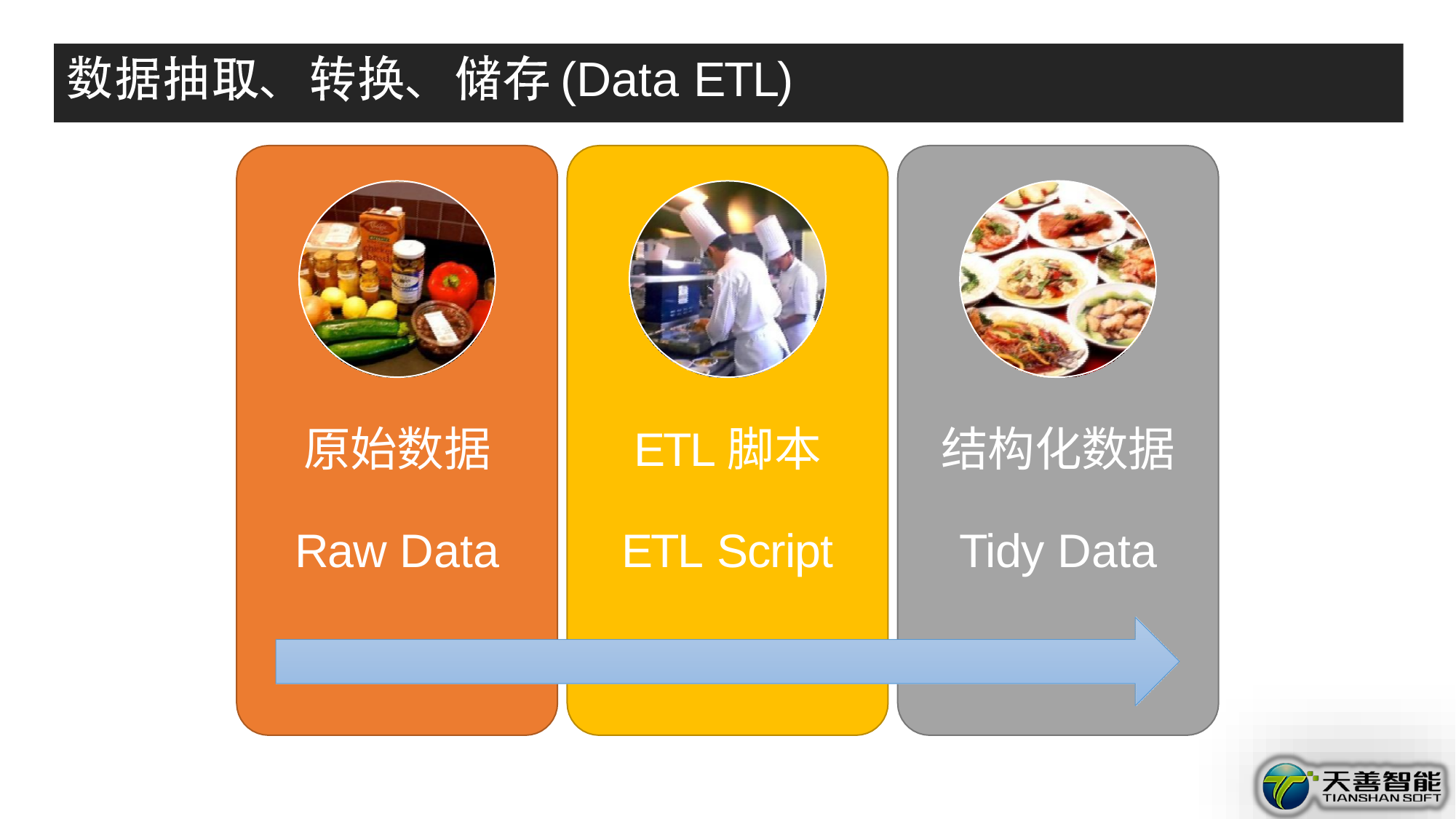

# (Data ETL)

原始数据
Raw Data
ETL脚本
ETL Script
结构化数据
Tidy Data